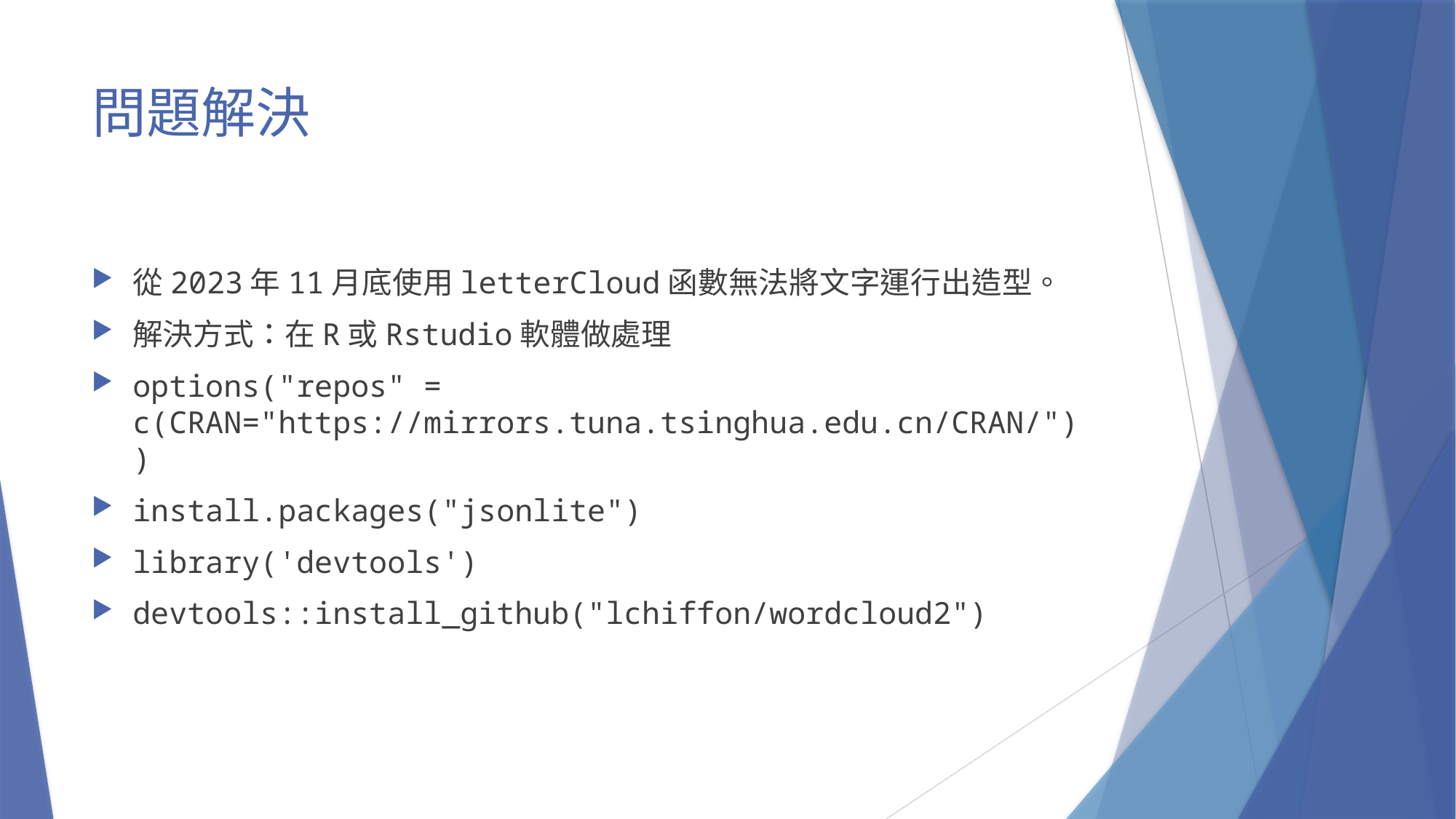

# 問題解決
從2023年11月底使用letterCloud函數無法將文字運行出造型。
解決方式：在R或Rstudio軟體做處理
options("repos" = c(CRAN="https://mirrors.tuna.tsinghua.edu.cn/CRAN/"))
install.packages("jsonlite")
library('devtools')
devtools::install_github("lchiffon/wordcloud2")